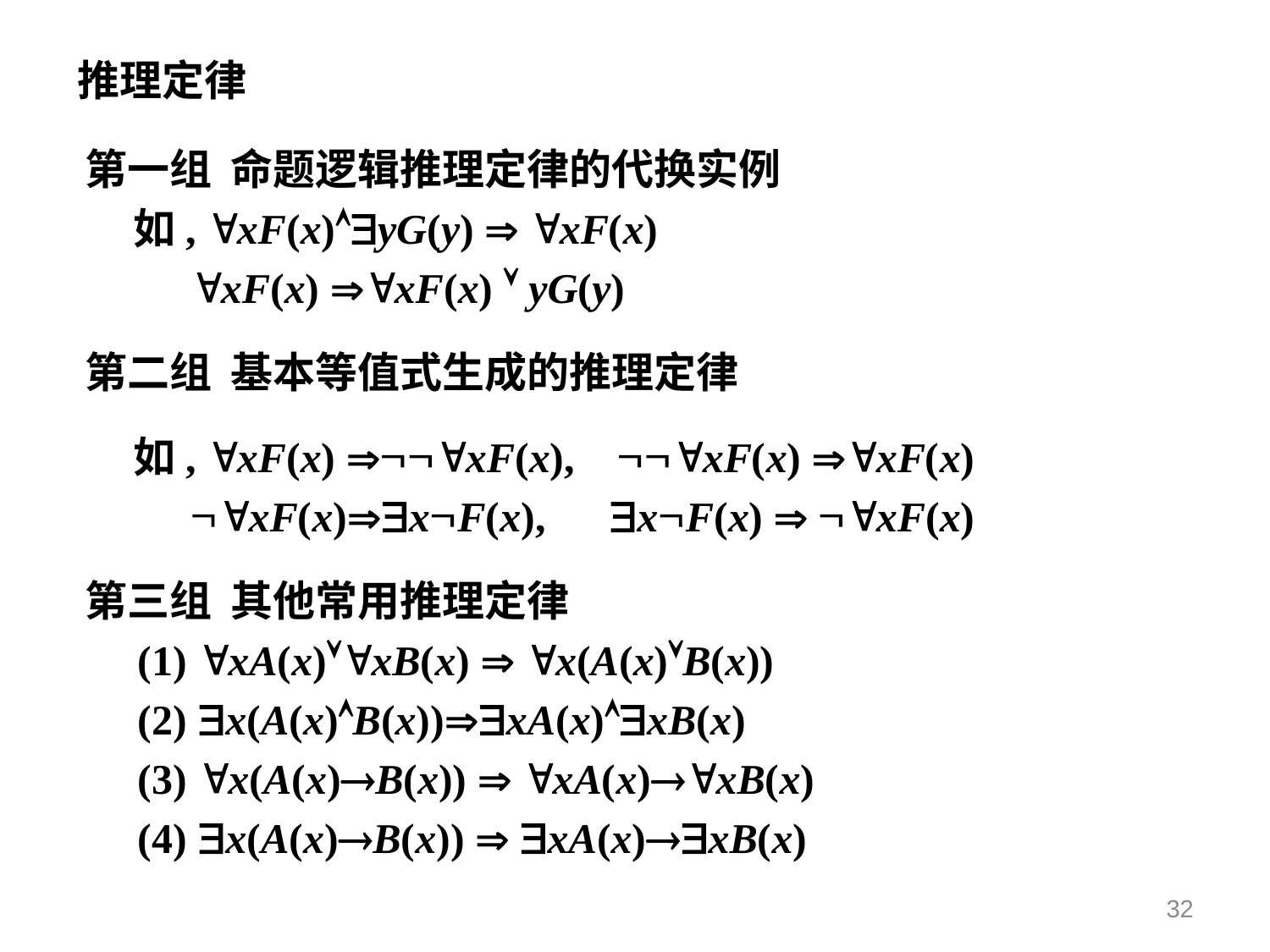

# 推理定律
第一组  命题逻辑推理定律的代换实例
    如, ∀xF(x)∧∃yG(y) ⇒ ∀xF(x)
          ∀xF(x) ⇒∀xF(x) ∨ yG(y)
第二组  基本等值式生成的推理定律
    如, ∀xF(x) ⇒¬¬∀xF(x),    ¬¬∀xF(x) ⇒∀xF(x)
          ¬∀xF(x)⇒∃x¬F(x),      ∃x¬F(x) ⇒ ¬∀xF(x)
第三组  其他常用推理定律
     (1) ∀xA(x)∨∀xB(x) ⇒ ∀x(A(x)∨B(x))
     (2) ∃x(A(x)∧B(x))⇒∃xA(x)∧∃xB(x)
     (3) ∀x(A(x)→B(x)) ⇒ ∀xA(x)→∀xB(x)
     (4) ∃x(A(x)→B(x)) ⇒ ∃xA(x)→∃xB(x)
32